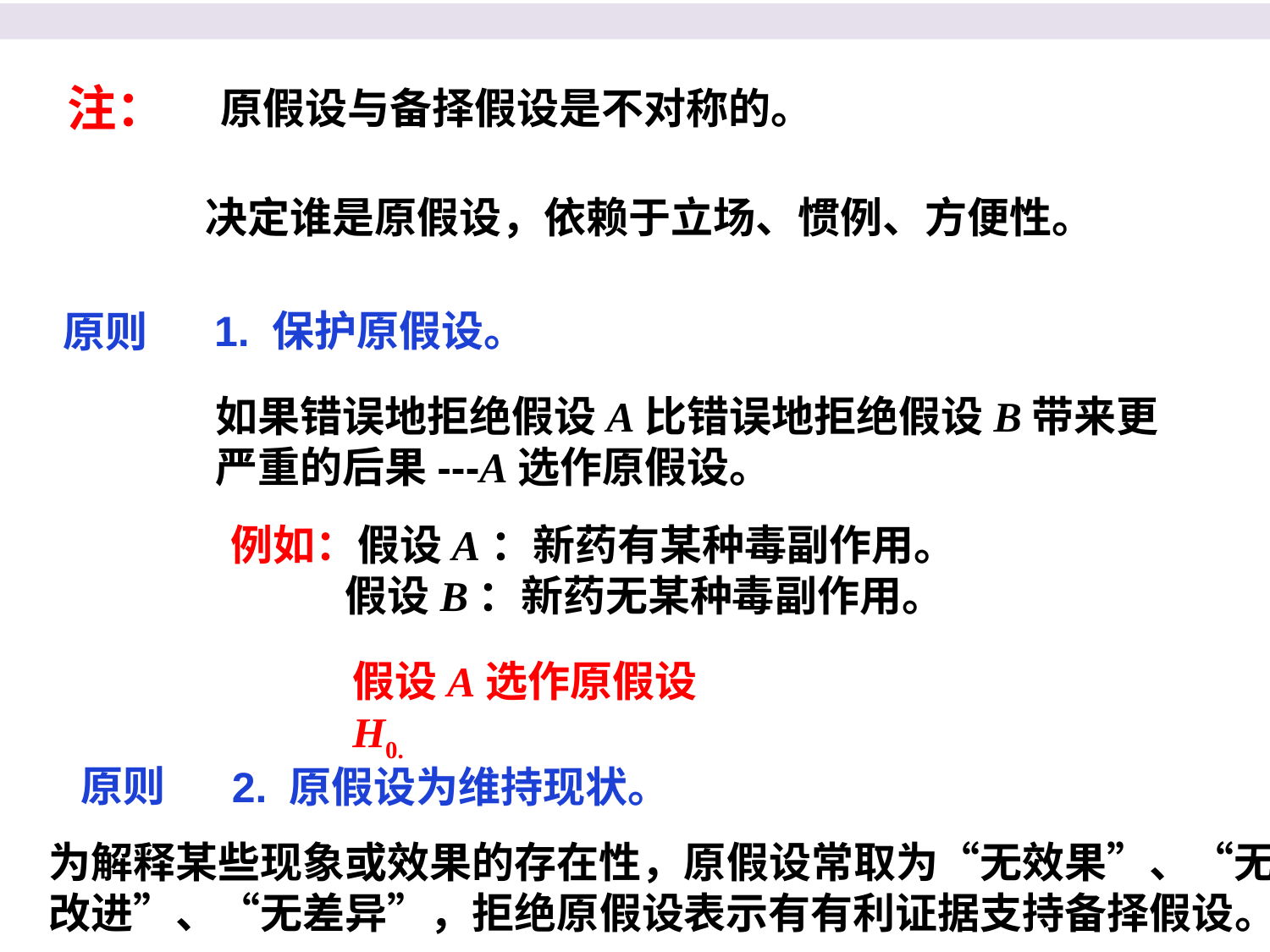

注：
原假设与备择假设是不对称的。
决定谁是原假设，依赖于立场、惯例、方便性。
1. 保护原假设。
原则
如果错误地拒绝假设A比错误地拒绝假设B带来更严重的后果---A选作原假设。
例如：假设A：新药有某种毒副作用。
           假设B：新药无某种毒副作用。
假设A选作原假设H0.
原则
2. 原假设为维持现状。
为解释某些现象或效果的存在性，原假设常取为“无效果”、“无改进”、“无差异”，拒绝原假设表示有有利证据支持备择假设。